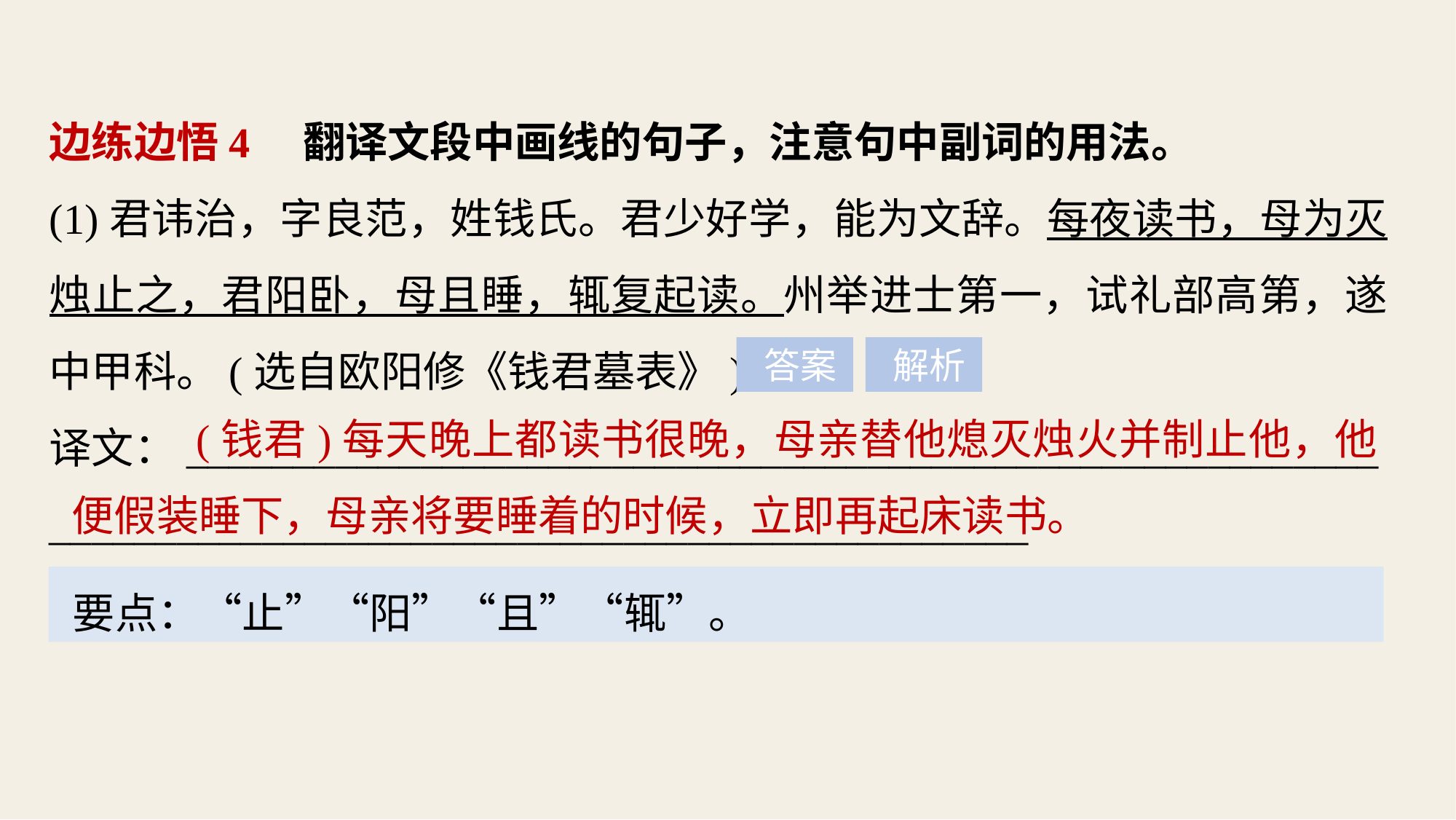

边练边悟4　翻译文段中画线的句子，注意句中副词的用法。
(1)君讳治，字良范，姓钱氏。君少好学，能为文辞。每夜读书，母为灭烛止之，君阳卧，母且睡，辄复起读。州举进士第一，试礼部高第，遂中甲科。(选自欧阳修《钱君墓表》)
译文：________________________________________________________
______________________________________________
 答案
 解析
           (钱君)每天晚上都读书很晚，母亲替他熄灭烛火并制止他，他便假装睡下，母亲将要睡着的时候，立即再起床读书。
要点：“止”“阳”“且”“辄”。